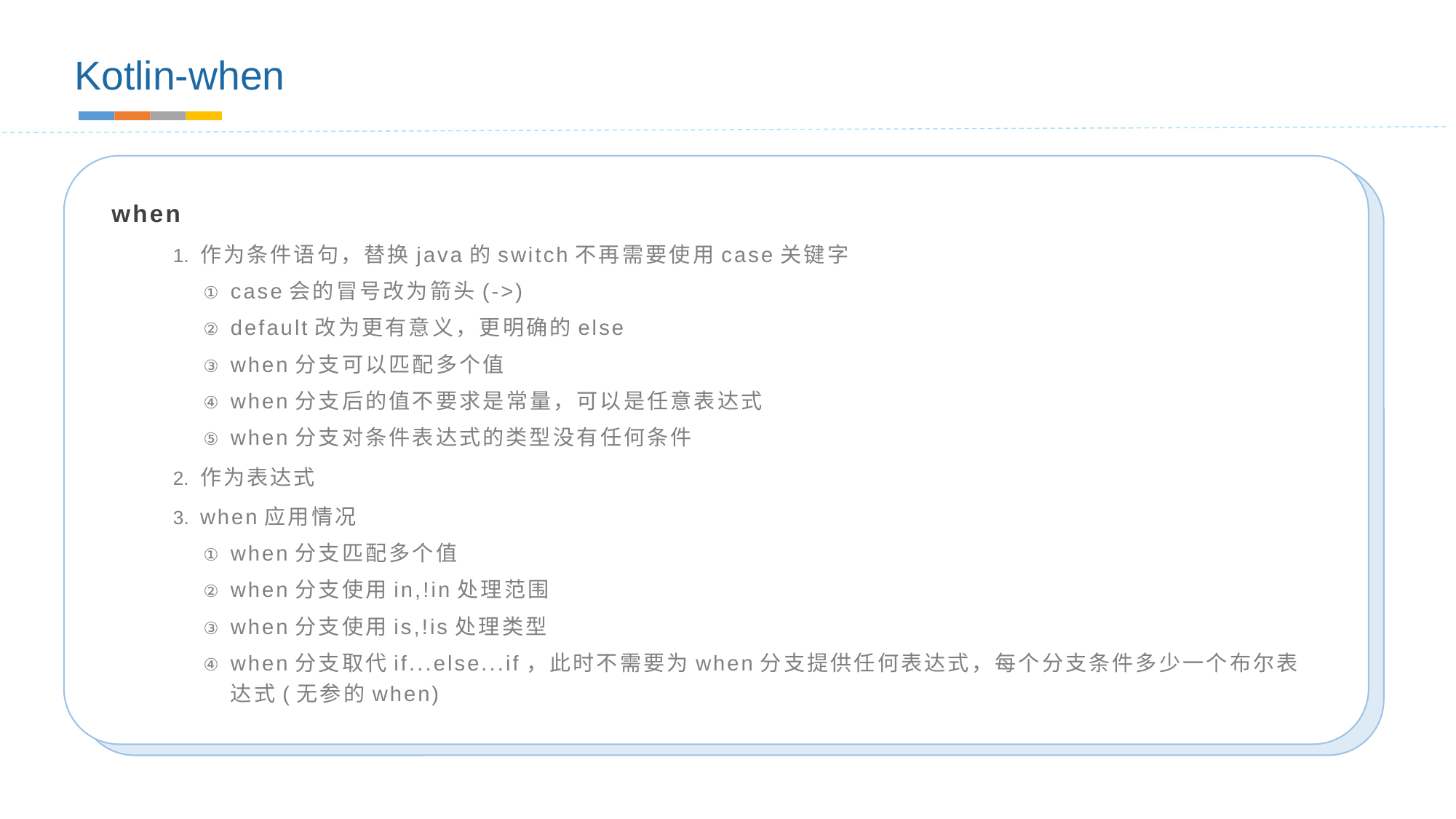

Kotlin-when

when
作为条件语句，替换java的switch不再需要使用case关键字
case会的冒号改为箭头(->)
default改为更有意义，更明确的else
when分支可以匹配多个值
when分支后的值不要求是常量，可以是任意表达式
when分支对条件表达式的类型没有任何条件
作为表达式
when应用情况
when分支匹配多个值
when分支使用in,!in处理范围
when分支使用is,!is处理类型
when分支取代if...else...if，此时不需要为when分支提供任何表达式，每个分支条件多少一个布尔表达式(无参的when)